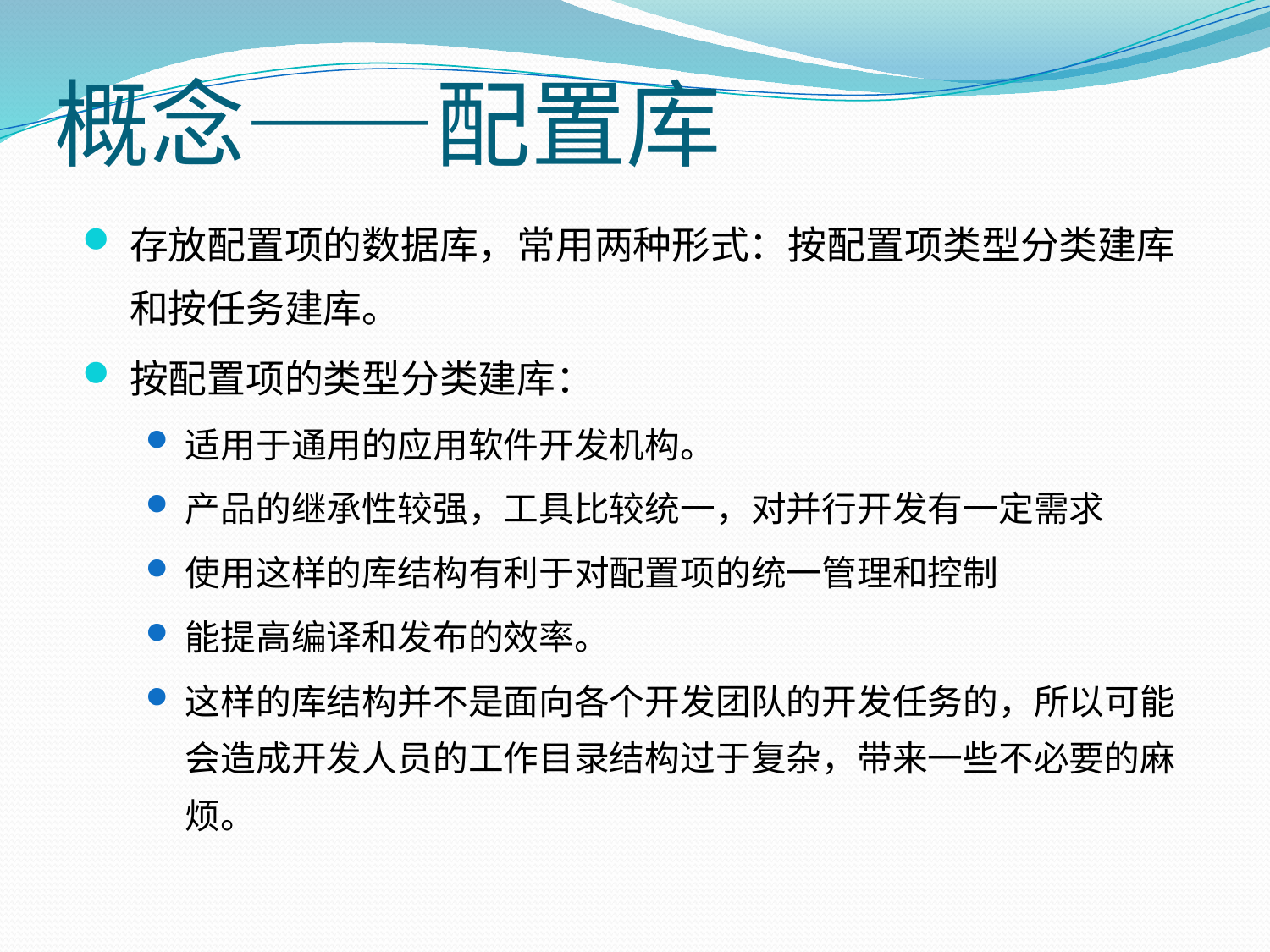

概念——配置库
存放配置项的数据库，常用两种形式：按配置项类型分类建库和按任务建库。
按配置项的类型分类建库：
适用于通用的应用软件开发机构。
产品的继承性较强，工具比较统一，对并行开发有一定需求
使用这样的库结构有利于对配置项的统一管理和控制
能提高编译和发布的效率。
这样的库结构并不是面向各个开发团队的开发任务的，所以可能会造成开发人员的工作目录结构过于复杂，带来一些不必要的麻烦。